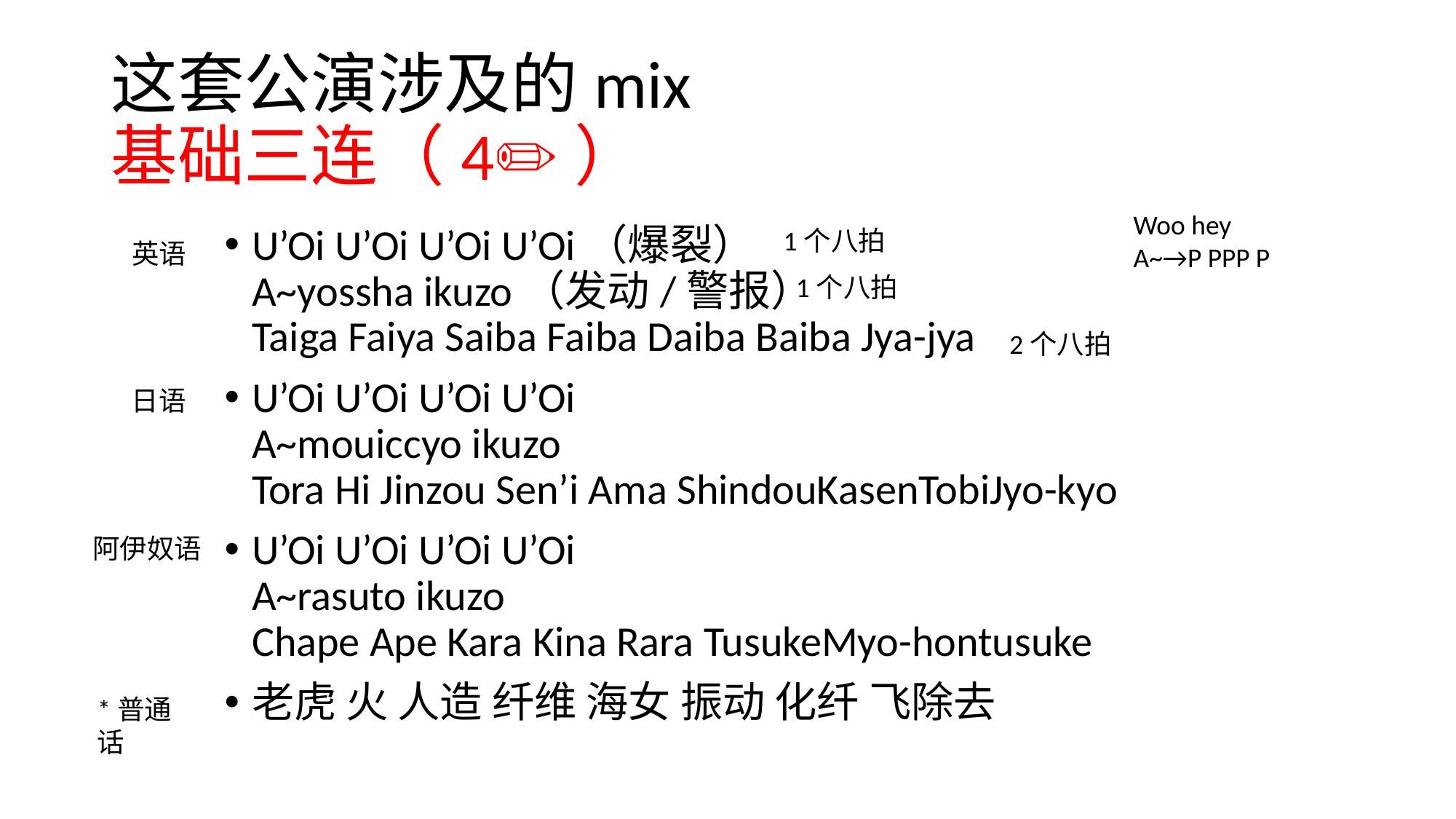

# 这套公演涉及的mix 基础三连（4✏️）
Woo hey
A~→P PPP P
U’Oi U’Oi U’Oi U’Oi（爆裂）
A~yossha ikuzo（发动/警报）
Taiga Faiya Saiba Faiba Daiba Baiba Jya-jya
U’Oi U’Oi U’Oi U’Oi
A~mouiccyo ikuzo
Tora Hi Jinzou Sen’i Ama ShindouKasenTobiJyo-kyo
U’Oi U’Oi U’Oi U’Oi
A~rasuto ikuzo
Chape Ape Kara Kina Rara TusukeMyo-hontusuke
老虎 火 人造 纤维 海女 振动 化纤 飞除去
1个八拍
英语

1个八拍
2个八拍
日语
阿伊奴语
*普通话